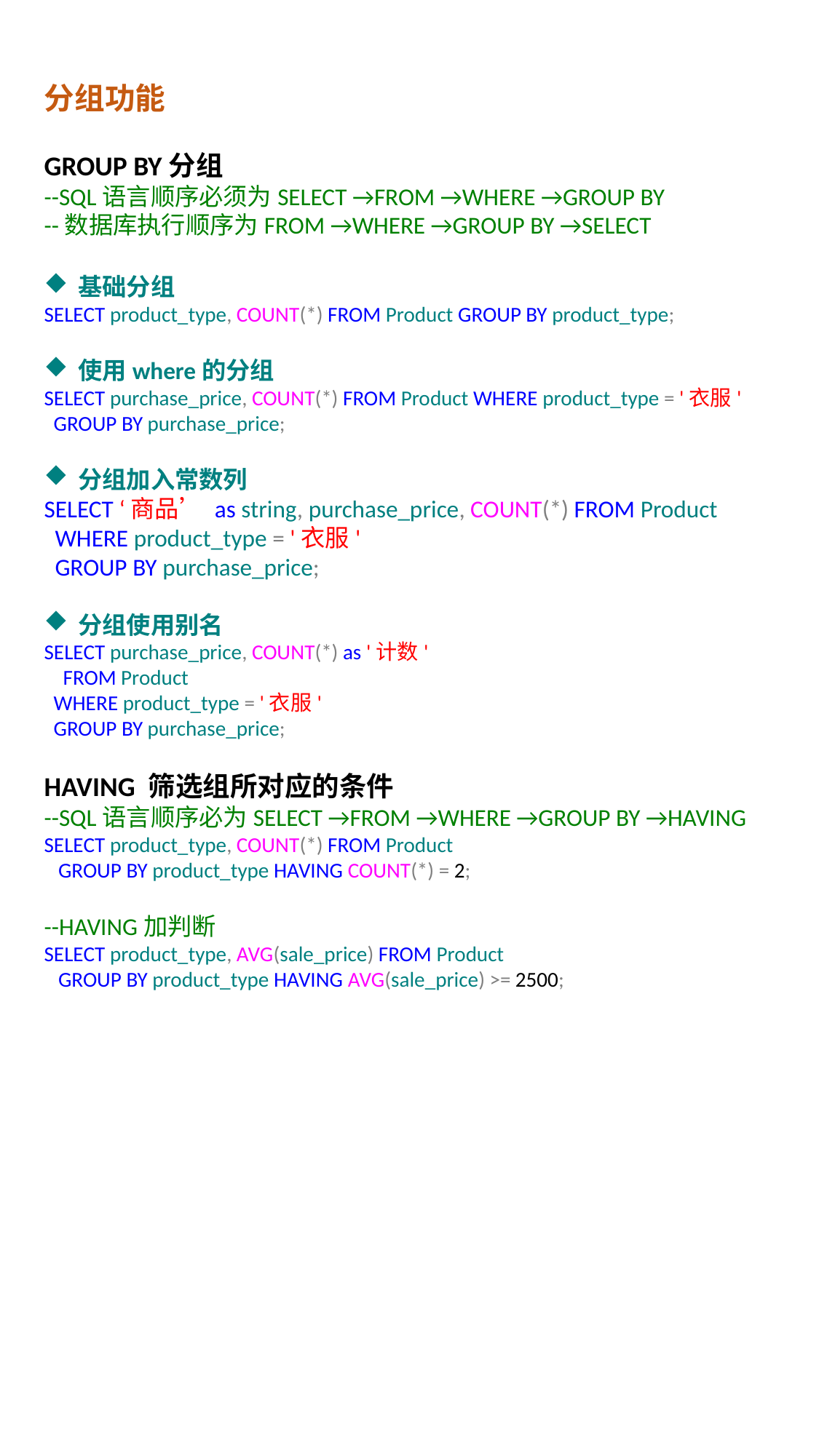

分组功能

GROUP BY分组
--SQL语言顺序必须为SELECT →FROM →WHERE →GROUP BY
--数据库执行顺序为FROM →WHERE →GROUP BY →SELECT

基础分组
SELECT product_type, COUNT(*) FROM Product GROUP BY product_type;

使用where的分组
SELECT purchase_price, COUNT(*) FROM Product WHERE product_type = '衣服'
  GROUP BY purchase_price;

分组加入常数列
SELECT ‘商品’ as string, purchase_price, COUNT(*) FROM Product
  WHERE product_type = '衣服'
  GROUP BY purchase_price;

分组使用别名
SELECT purchase_price, COUNT(*) as '计数'
    FROM Product
  WHERE product_type = '衣服'
  GROUP BY purchase_price;

HAVING 筛选组所对应的条件
--SQL语言顺序必为SELECT →FROM →WHERE →GROUP BY →HAVING
SELECT product_type, COUNT(*) FROM Product
   GROUP BY product_type HAVING COUNT(*) = 2;

--HAVING加判断
SELECT product_type, AVG(sale_price) FROM Product
   GROUP BY product_type HAVING AVG(sale_price) >= 2500;